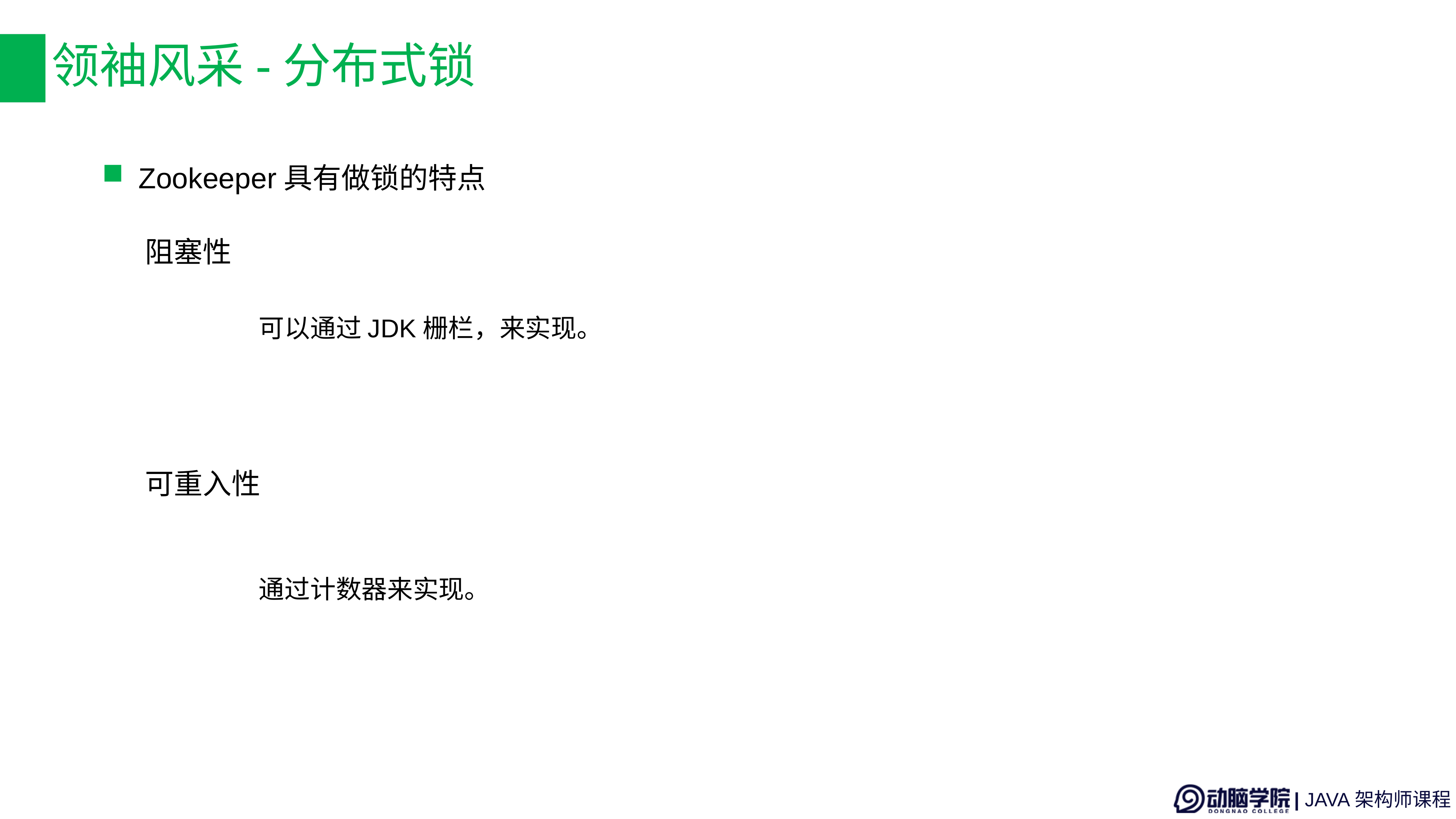

# 领袖风采-分布式锁
Zookeeper具有做锁的特点
阻塞性
可以通过JDK栅栏，来实现。
可重入性
通过计数器来实现。